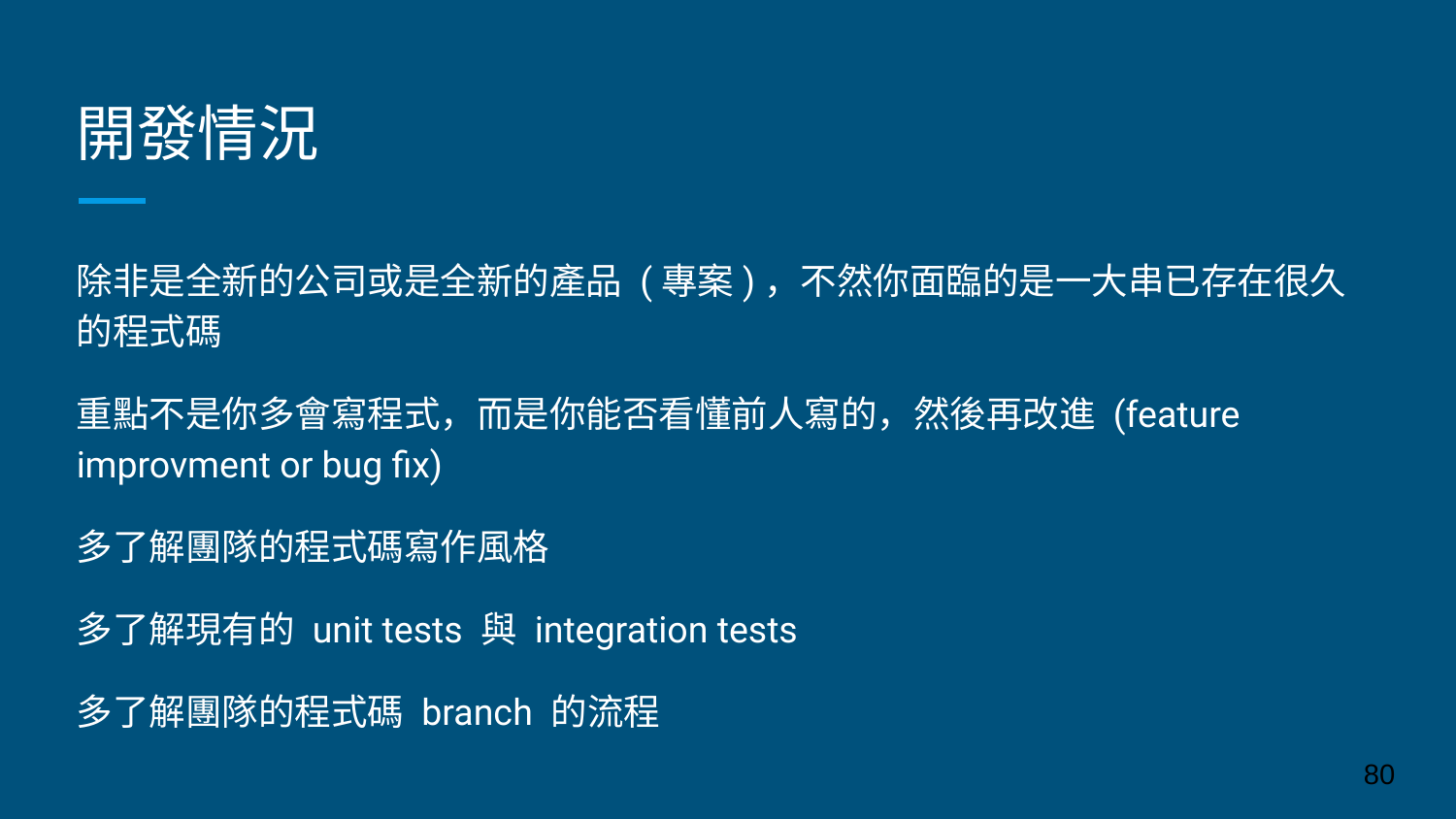

# 開發情況
除非是全新的公司或是全新的產品 (專案)，不然你面臨的是一大串已存在很久的程式碼
重點不是你多會寫程式，而是你能否看懂前人寫的，然後再改進 (feature improvment or bug fix)
多了解團隊的程式碼寫作風格
多了解現有的 unit tests 與 integration tests
多了解團隊的程式碼 branch 的流程
80